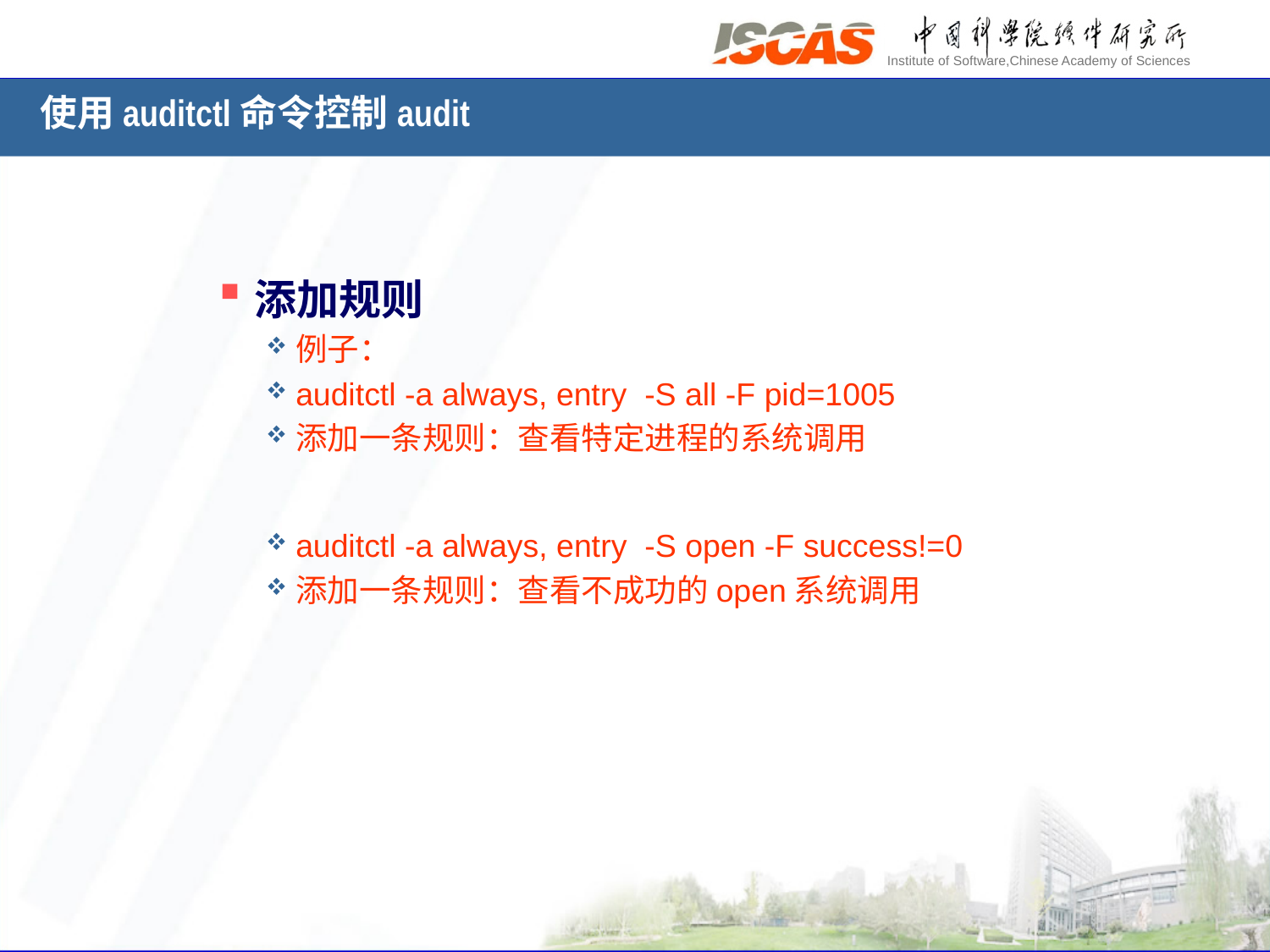

使用auditctl命令控制audit
添加规则
例子：
auditctl -a always, entry  -S all -F pid=1005
添加一条规则：查看特定进程的系统调用

auditctl -a always, entry  -S open -F success!=0
添加一条规则：查看不成功的open系统调用